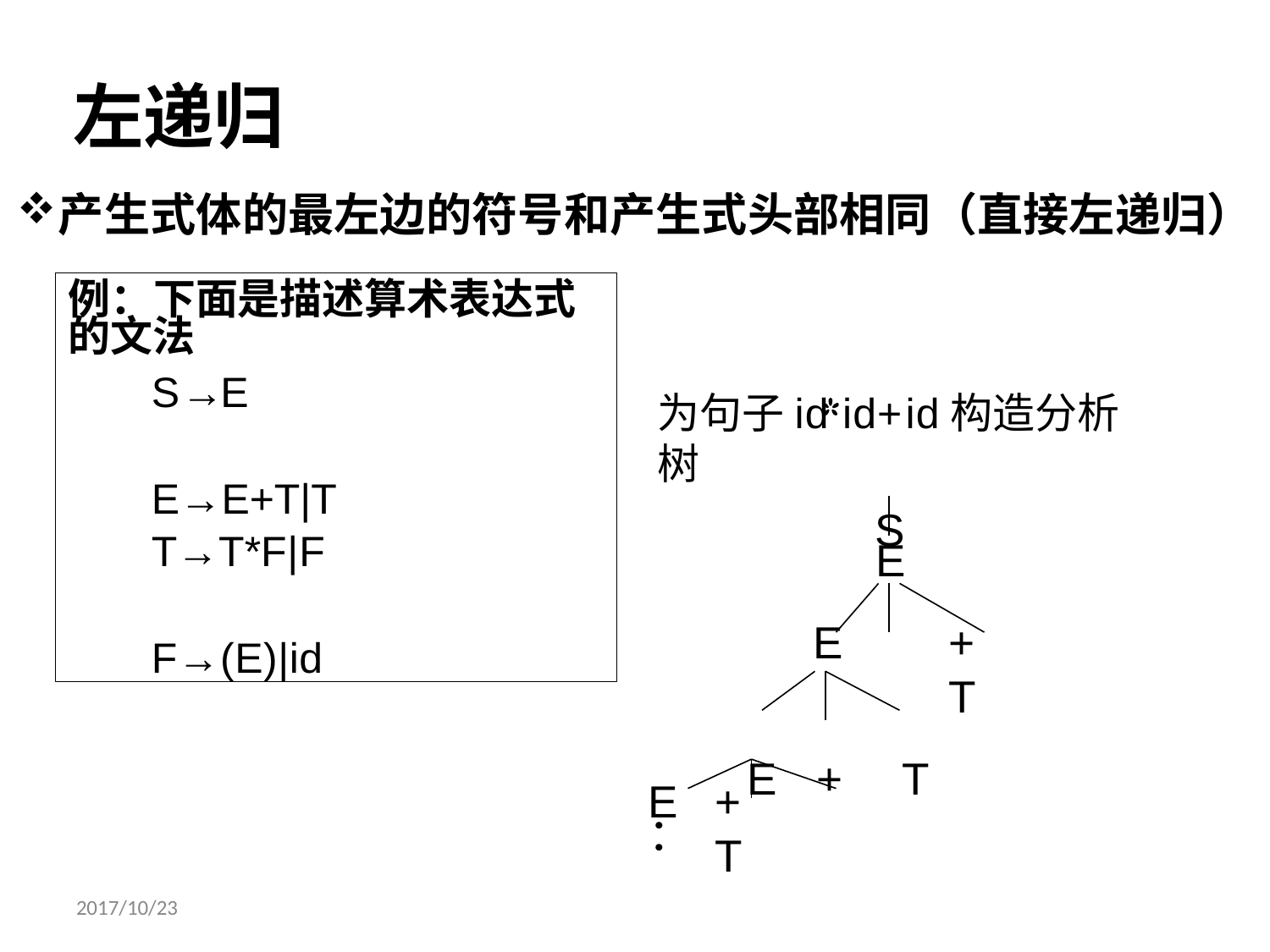

# 左递归
产生式体的最左边的符号和产生式头部相同（直接左递归）
例：下面是描述算术表达式 的文法
S →E                   E→E+T|T
T→T*F|F      F→(E)|id
为句子id	id+id构造分析树
S

E
E	+	T
E	+	T

E
+	T
：
2017/10/23
11